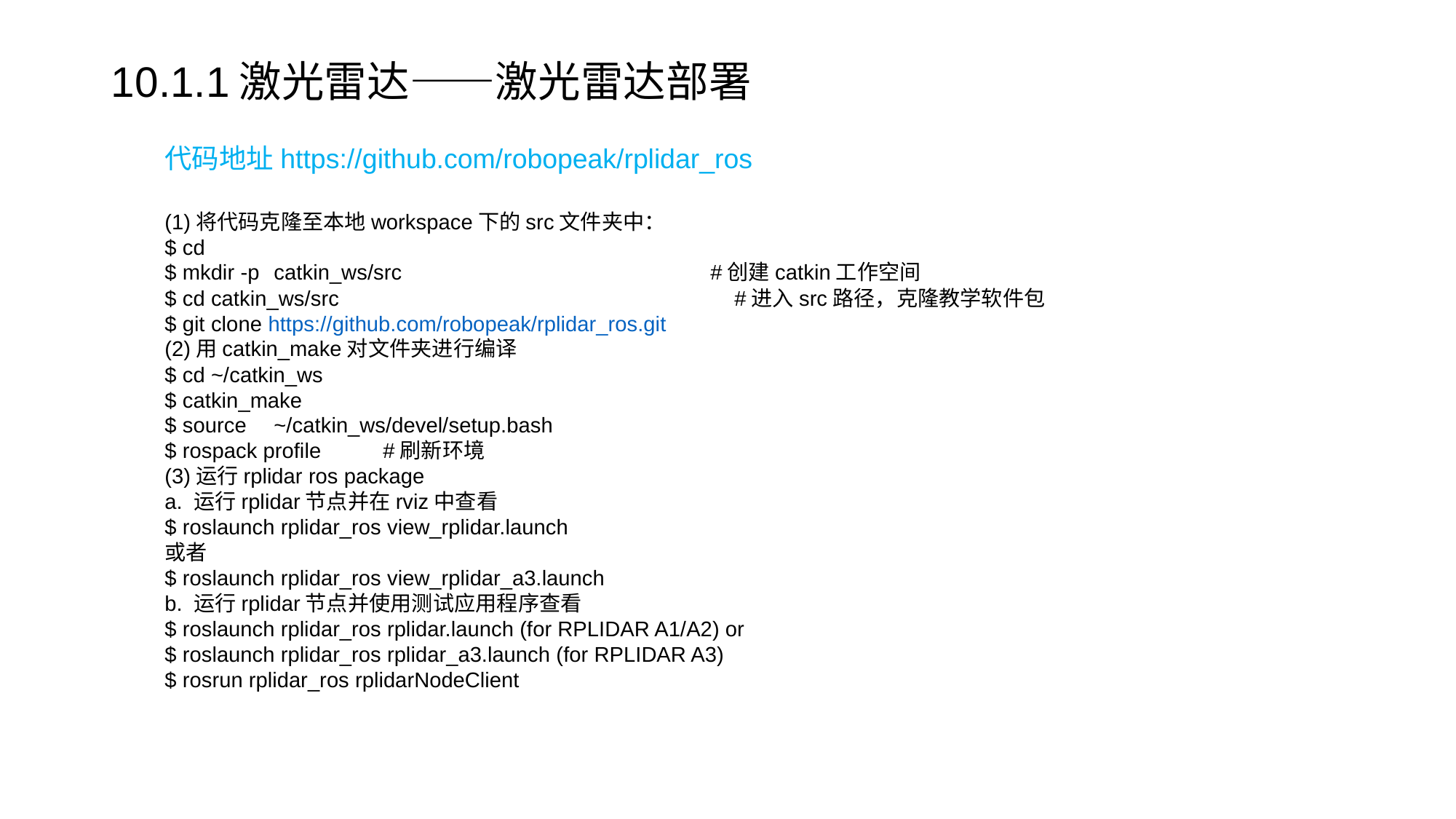

# 10.1.1激光雷达——激光雷达部署

代码地址https://github.com/robopeak/rplidar_ros

(1)将代码克隆至本地workspace下的src文件夹中：
$ cd
$ mkdir -p	catkin_ws/src			#创建catkin工作空间
$ cd catkin_ws/src				    #进入src路径，克隆教学软件包
$ git clone https://github.com/robopeak/rplidar_ros.git
(2)用catkin_make对文件夹进行编译
$ cd ~/catkin_ws
$ catkin_make
$ source	~/catkin_ws/devel/setup.bash
$ rospack profile	#刷新环境
(3)运行rplidar ros package
a. 运行rplidar节点并在rviz中查看
$ roslaunch rplidar_ros view_rplidar.launch
或者
$ roslaunch rplidar_ros view_rplidar_a3.launch
b. 运行rplidar节点并使用测试应用程序查看
$ roslaunch rplidar_ros rplidar.launch (for RPLIDAR A1/A2) or
$ roslaunch rplidar_ros rplidar_a3.launch (for RPLIDAR A3)
$ rosrun rplidar_ros rplidarNodeClient